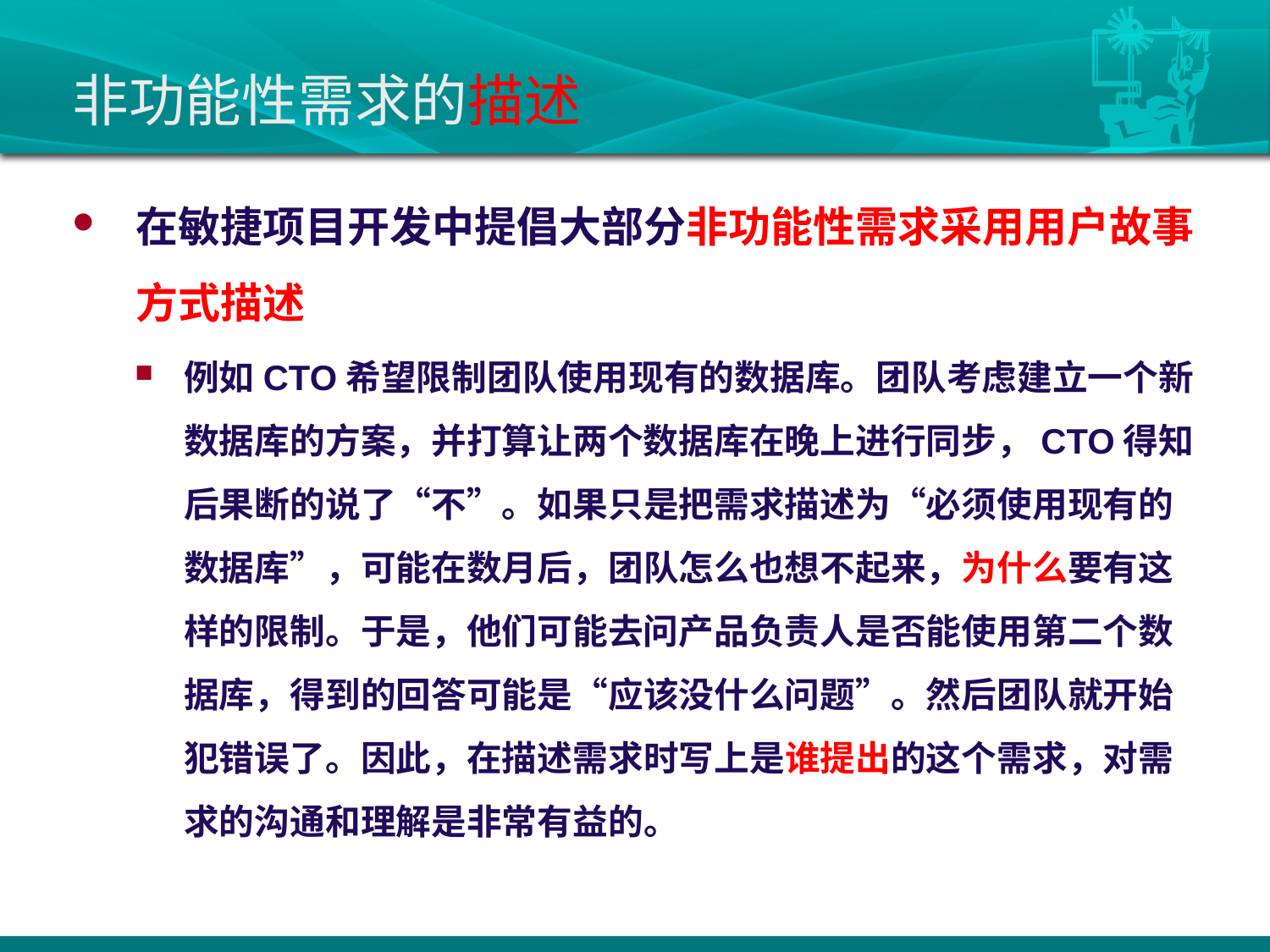

# 非功能性需求的描述
在敏捷项目开发中提倡大部分非功能性需求采用用户故事方式描述
例如CTO希望限制团队使用现有的数据库。团队考虑建立一个新数据库的方案，并打算让两个数据库在晚上进行同步，CTO得知后果断的说了“不”。如果只是把需求描述为“必须使用现有的数据库”，可能在数月后，团队怎么也想不起来，为什么要有这样的限制。于是，他们可能去问产品负责人是否能使用第二个数据库，得到的回答可能是“应该没什么问题”。然后团队就开始犯错误了。因此，在描述需求时写上是谁提出的这个需求，对需求的沟通和理解是非常有益的。